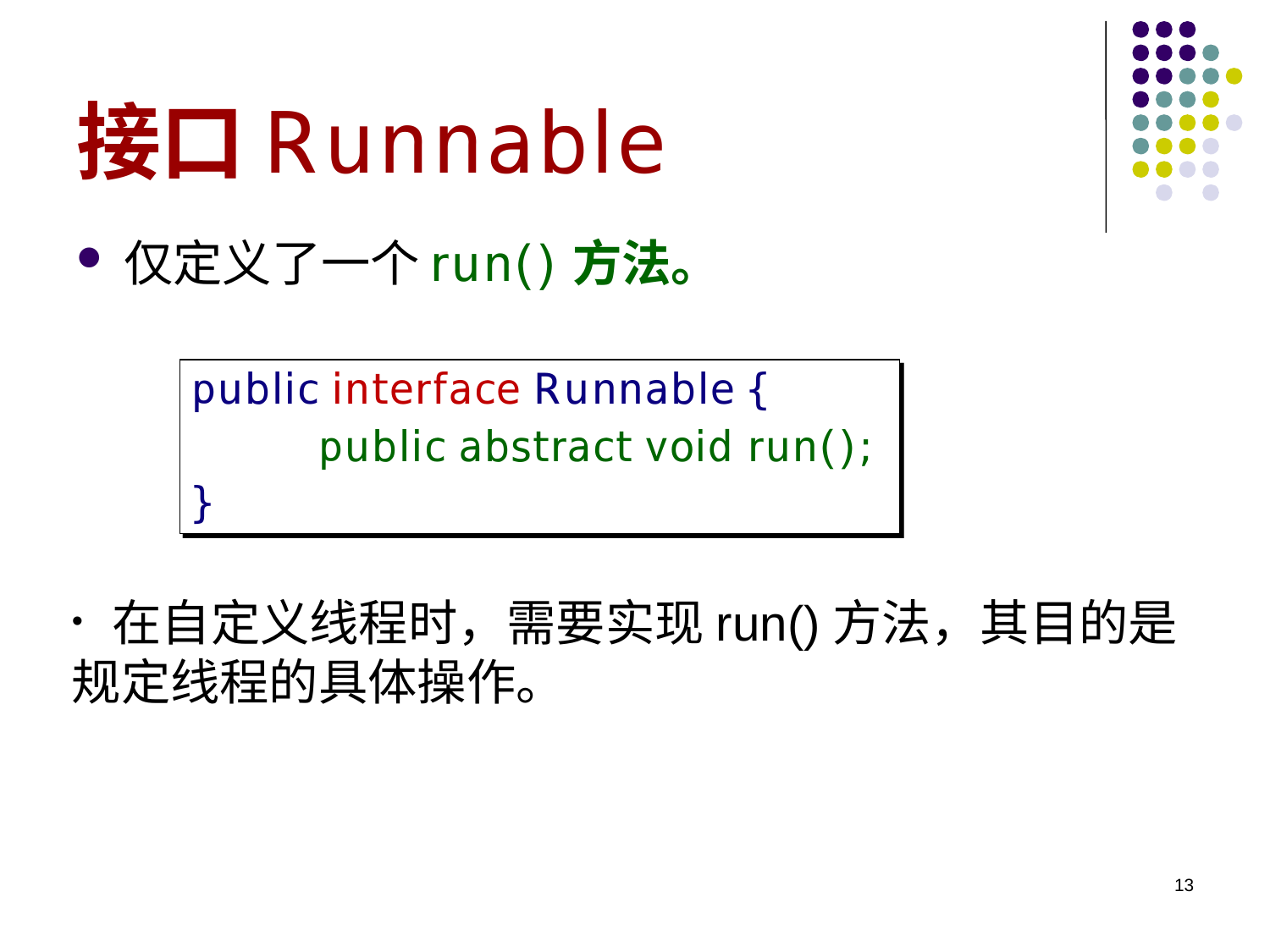

# 接口Runnable
仅定义了一个run()方法。
public interface Runnable {
	public abstract void run();
}
   在自定义线程时，需要实现run()方法，其目的是规定线程的具体操作。
13